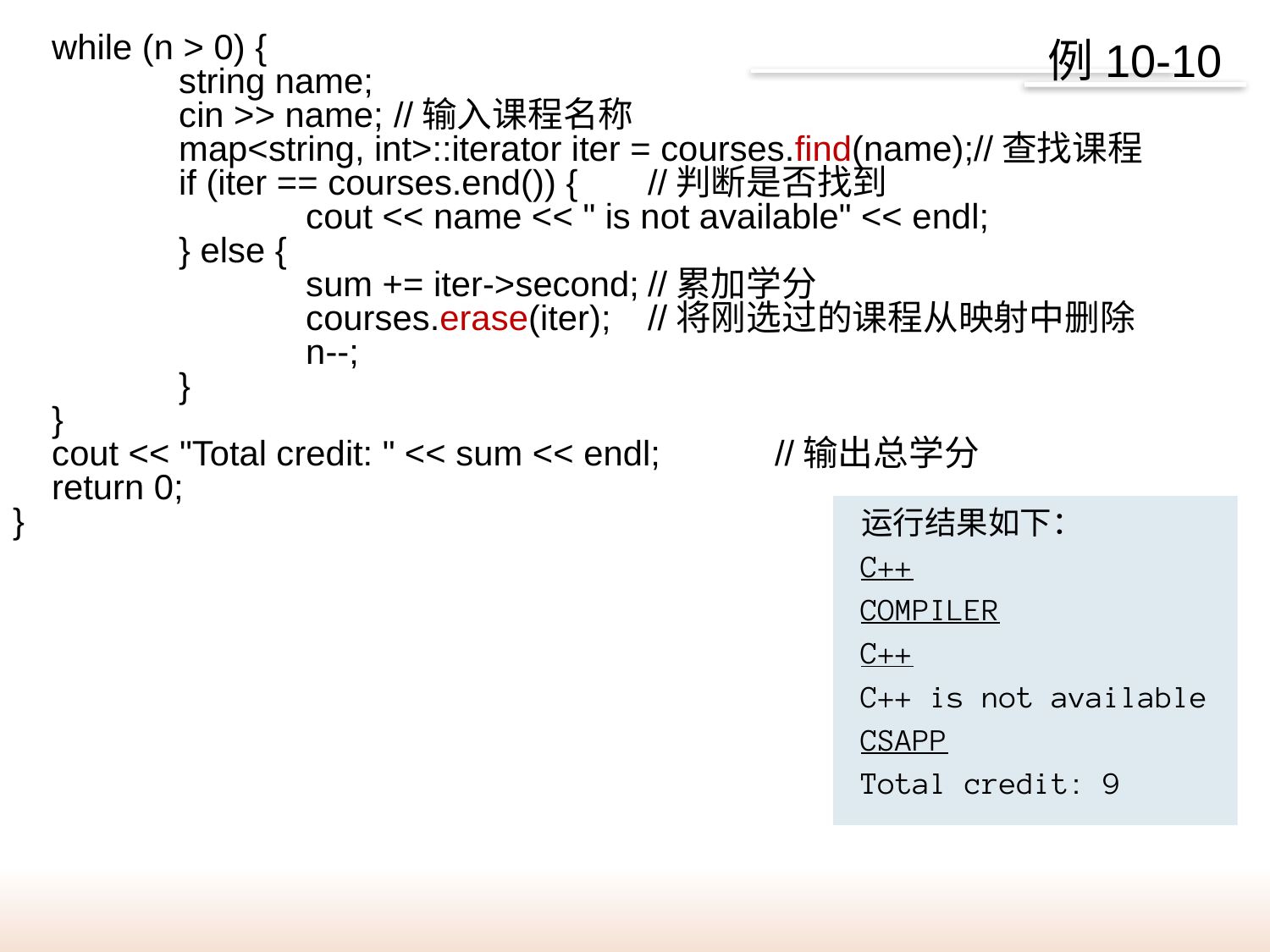

# 例10-10
    while (n > 0) {
	    string name;
	    cin >> name;	//输入课程名称
	    map<string, int>::iterator iter = courses.find(name);//查找课程
	    if (iter == courses.end()) {	//判断是否找到
	     	    cout << name << " is not available" << endl;
	    } else {
		    sum += iter->second;	//累加学分
		    courses.erase(iter);	//将刚选过的课程从映射中删除
		    n--;
	    }
    }
    cout << "Total credit: " << sum << endl;	//输出总学分
    return 0;
}
运行结果如下：
C++
COMPILER
C++
C++ is not available
CSAPP
Total credit: 9